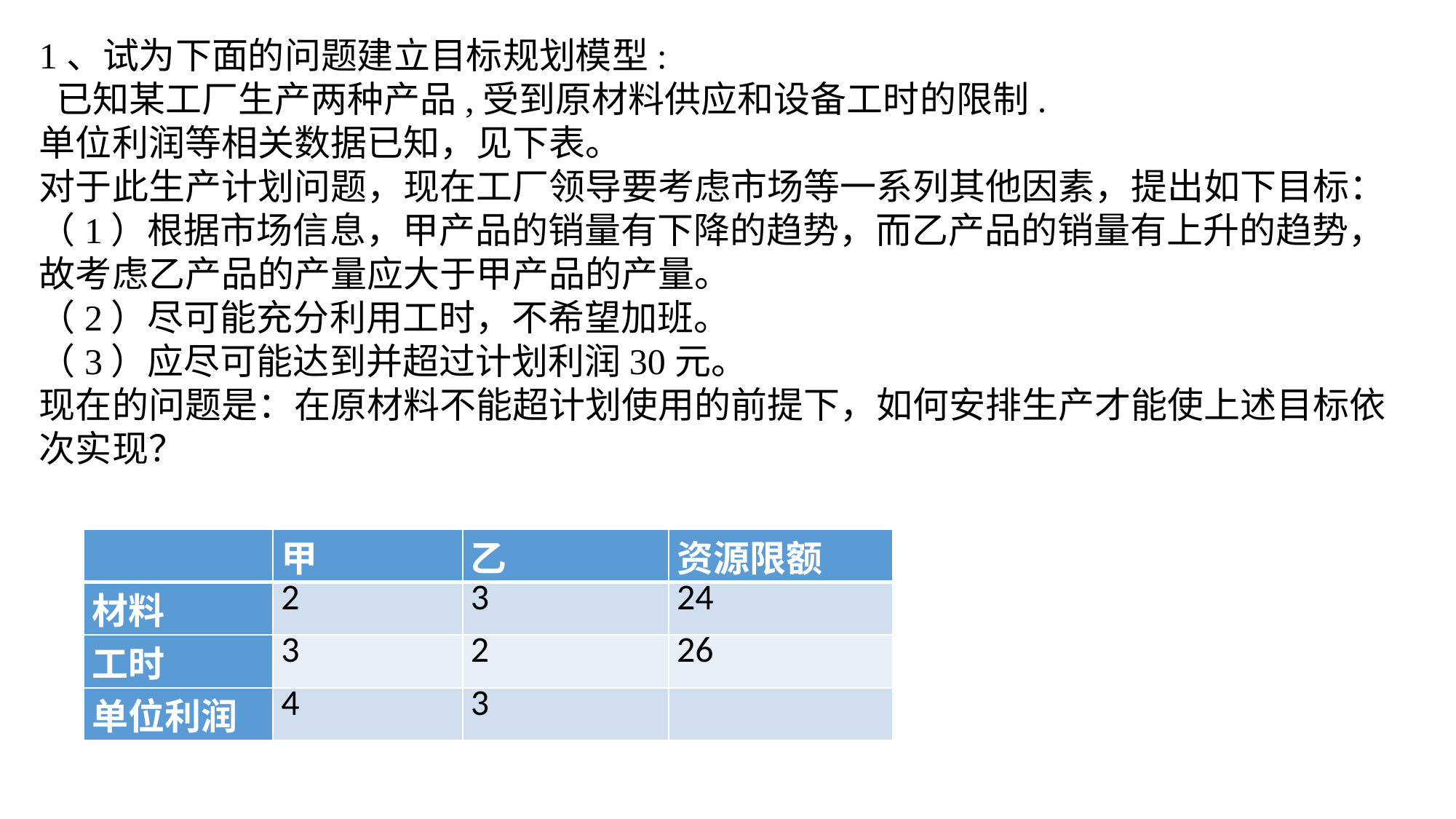

1、试为下面的问题建立目标规划模型:
 已知某工厂生产两种产品,受到原材料供应和设备工时的限制.
单位利润等相关数据已知，见下表。
对于此生产计划问题，现在工厂领导要考虑市场等一系列其他因素，提出如下目标：
（1）根据市场信息，甲产品的销量有下降的趋势，而乙产品的销量有上升的趋势，
故考虑乙产品的产量应大于甲产品的产量。
（2）尽可能充分利用工时，不希望加班。
（3）应尽可能达到并超过计划利润30元。
现在的问题是：在原材料不能超计划使用的前提下，如何安排生产才能使上述目标依次实现？
|  | 甲 | 乙 | 资源限额 |
| --- | --- | --- | --- |
| 材料 | 2 | 3 | 24 |
| 工时 | 3 | 2 | 26 |
| 单位利润 | 4 | 3 |  |